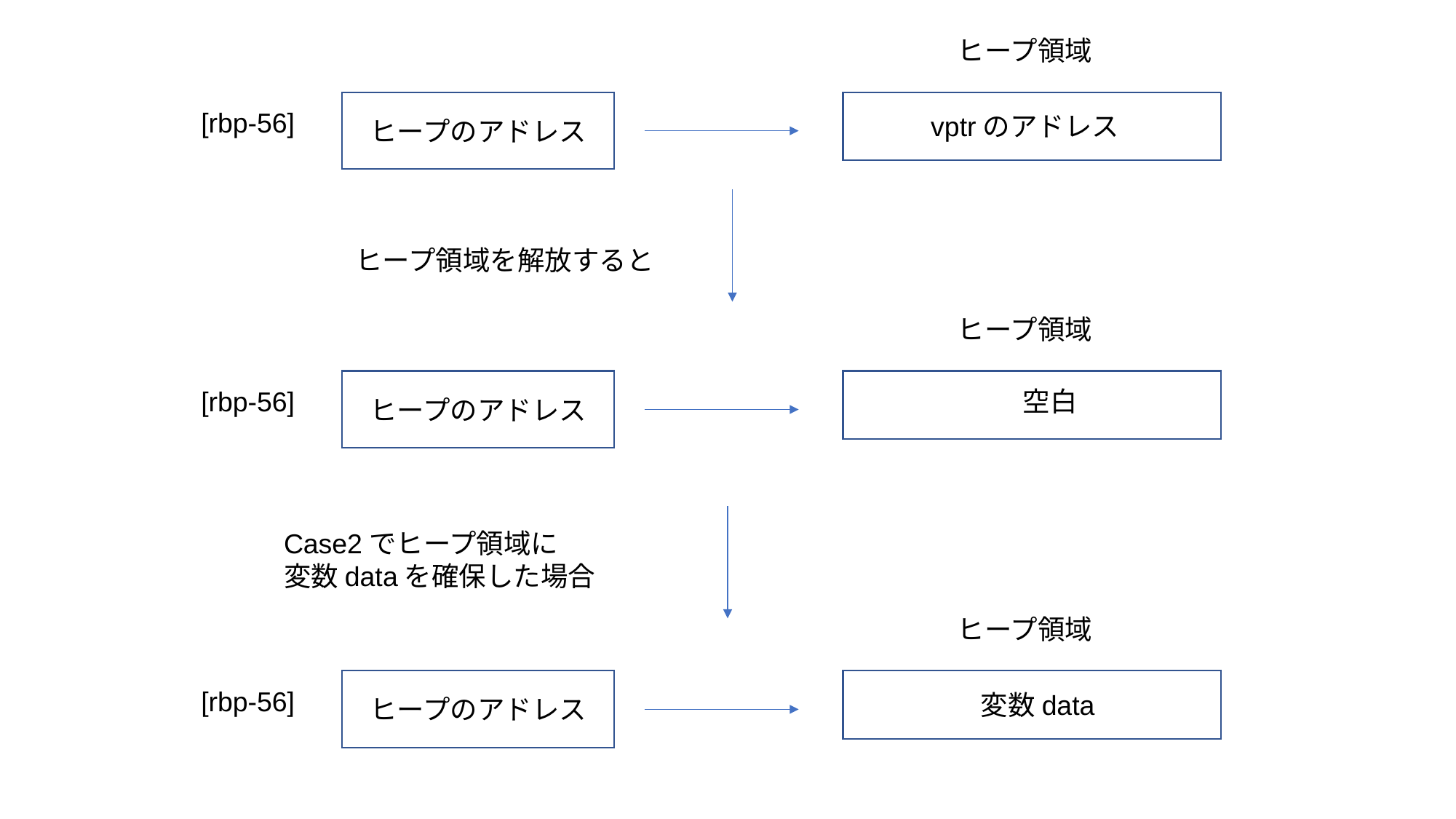

ヒープ領域

[rbp-56]
vptrのアドレス
ヒープのアドレス
ヒープ領域を解放すると
ヒープ領域

[rbp-56]
空白
ヒープのアドレス
Case2でヒープ領域に
変数dataを確保した場合
ヒープ領域

[rbp-56]
変数data
ヒープのアドレス